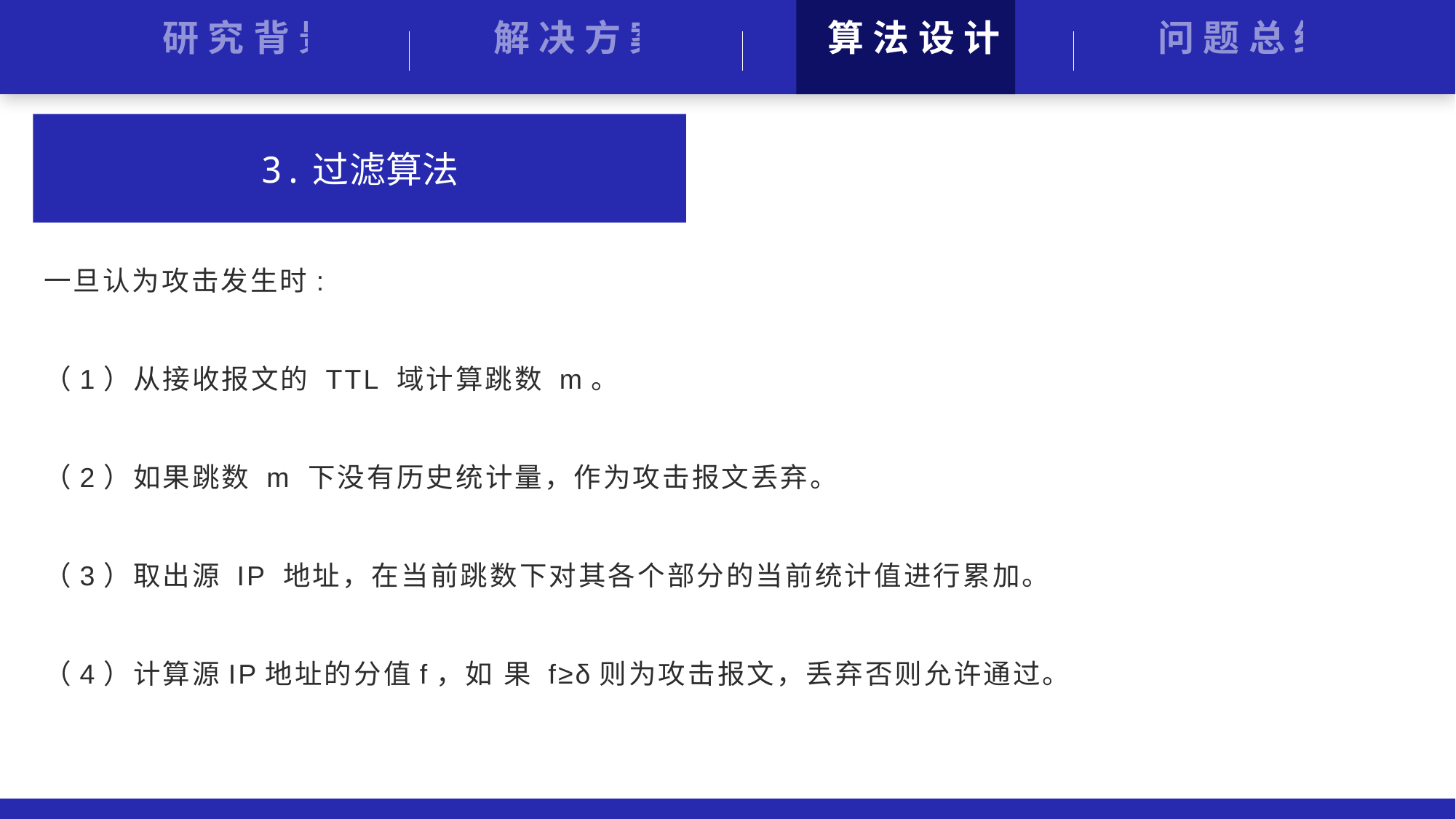

算法设计
问题总结
研究背景
解决方案
3.过滤算法
一旦认为攻击发生时:

（1）从接收报文的 TTL 域计算跳数 m。

（2）如果跳数 m 下没有历史统计量，作为攻击报文丢弃。

（3）取出源 IP 地址，在当前跳数下对其各个部分的当前统计值进行累加。

（4）计算源IP地址的分值f，如 果 f≥δ则为攻击报文，丢弃否则允许通过。